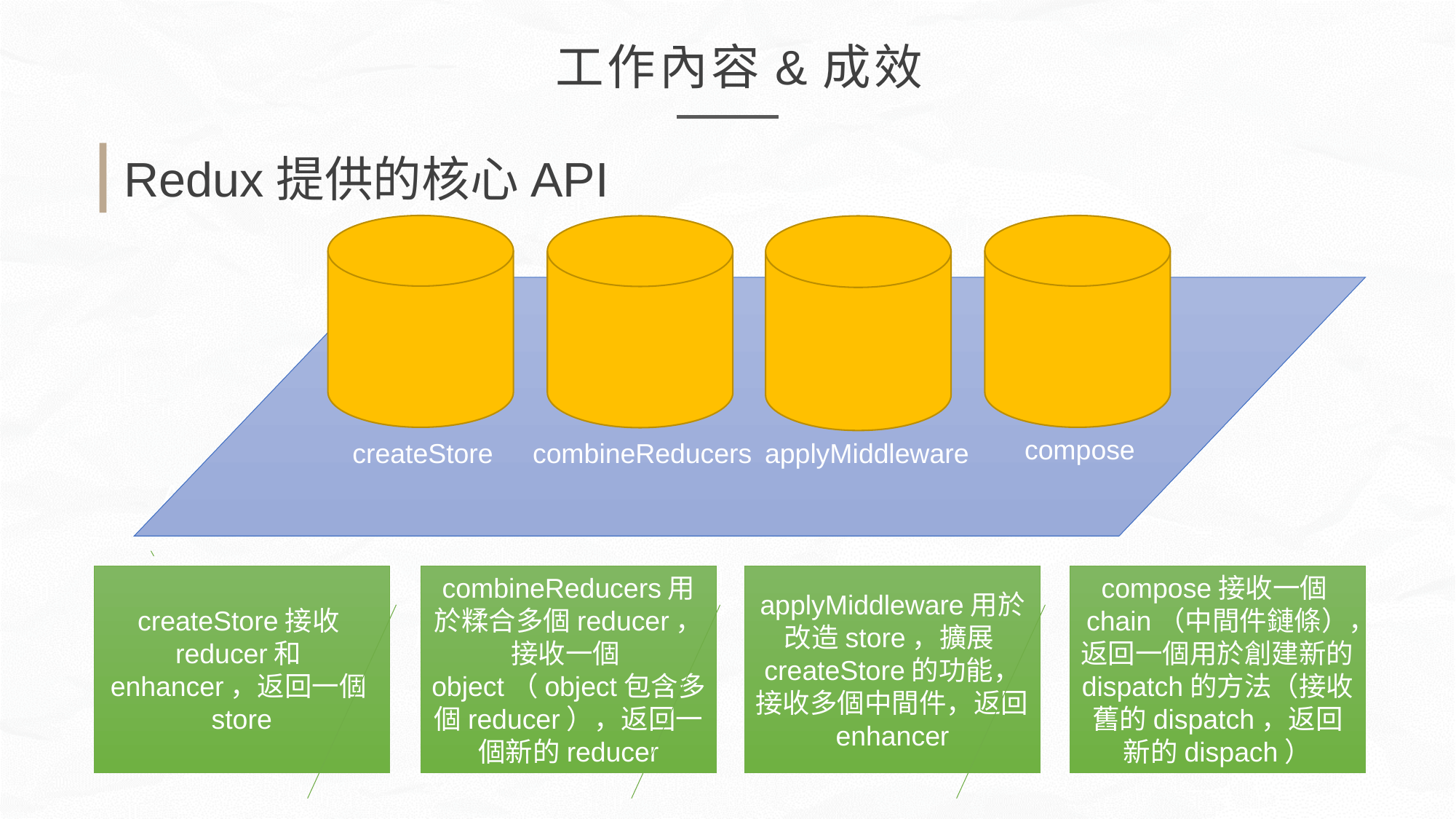

工作內容&成效

Redux提供的核心API

compose
createStore
combineReducers
applyMiddleware
Action
createStore接收reducer和enhancer，返回一個store
combineReducers用於糅合多個reducer，接收一個object（object包含多個reducer），返回一個新的reducer
applyMiddleware用於改造store，擴展createStore的功能，接收多個中間件，返回enhancer
compose接收一個chain（中間件鏈條），返回一個用於創建新的dispatch的方法（接收舊的dispatch，返回新的dispach）
用戶界面